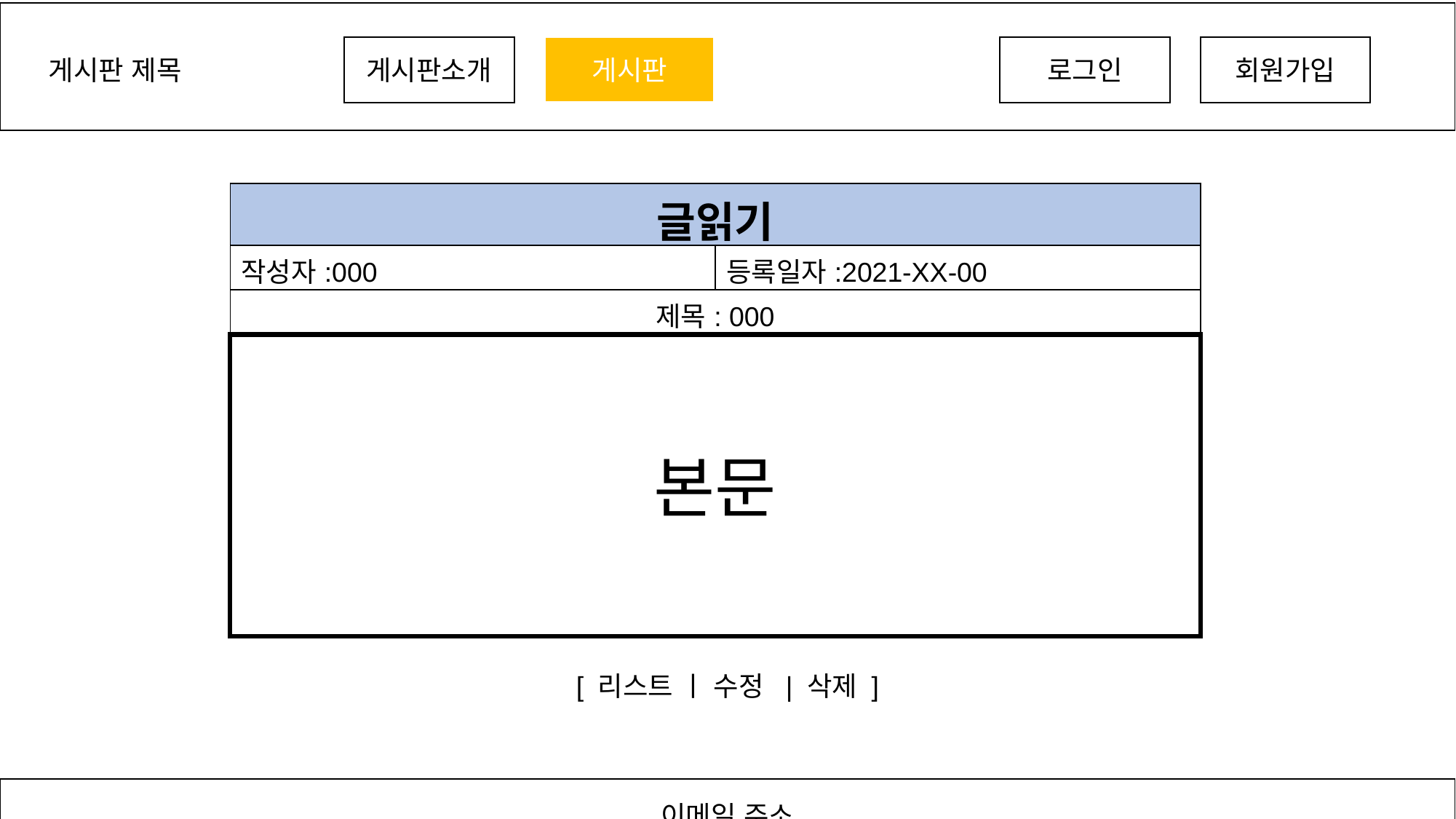

게시판소개
게시판
로그인
회원가입
게시판 제목
| 글읽기 |  |
| --- | --- |
| 작성자:000 | 등록일자:2021-XX-00 |
| 제목: 000 |  |
본문
[ 리스트 ㅣ 수정  | 삭제 ]
이메일 주소